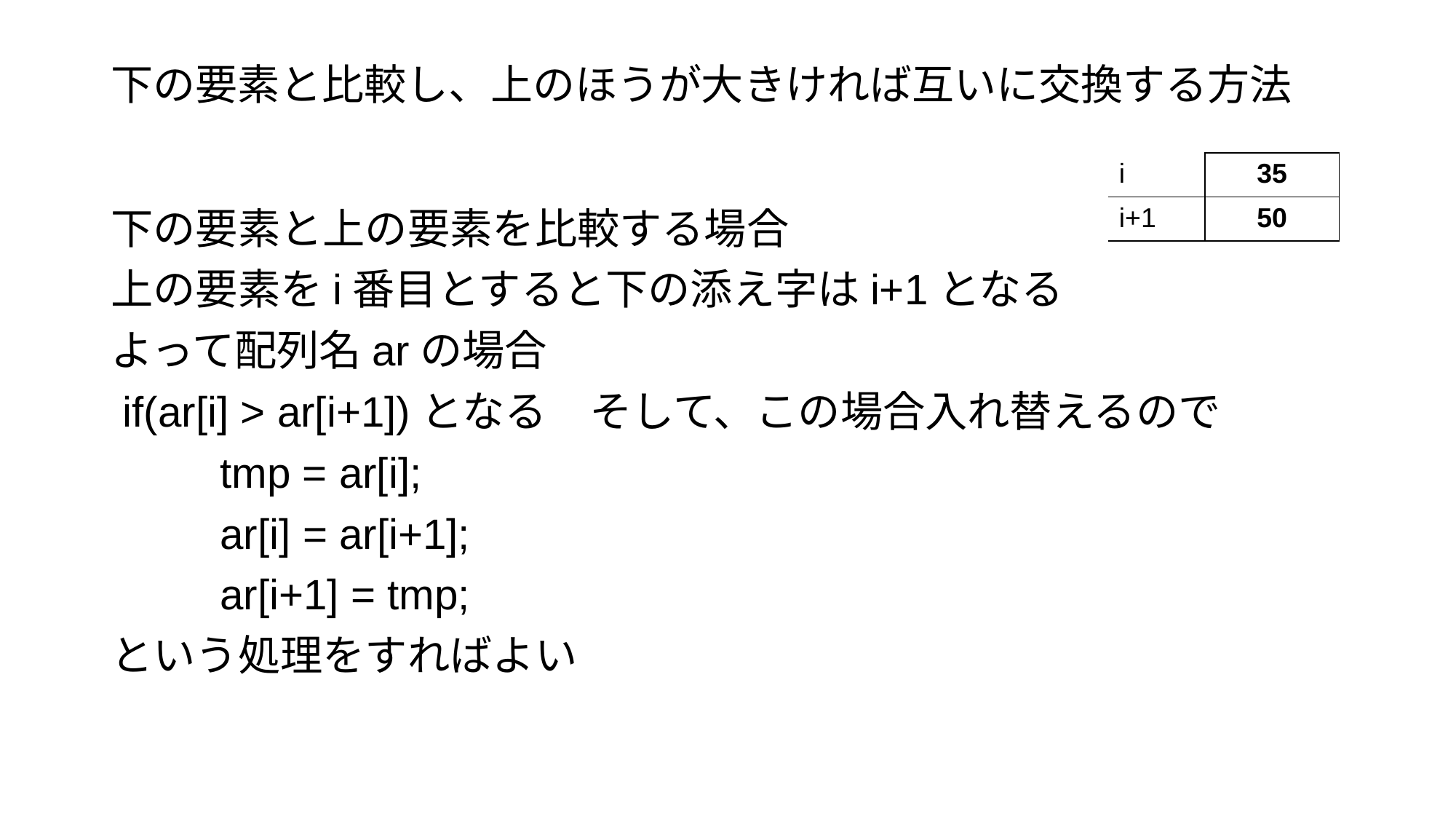

# 下の要素と比較し、上のほうが大きければ互いに交換する方法
| i | 35 |
| --- | --- |
| i+1 | 50 |
下の要素と上の要素を比較する場合
上の要素をi番目とすると下の添え字はi+1となる
よって配列名arの場合
 if(ar[i] > ar[i+1])となる　そして、この場合入れ替えるので
	tmp = ar[i];
	ar[i] = ar[i+1];
	ar[i+1] = tmp;
という処理をすればよい